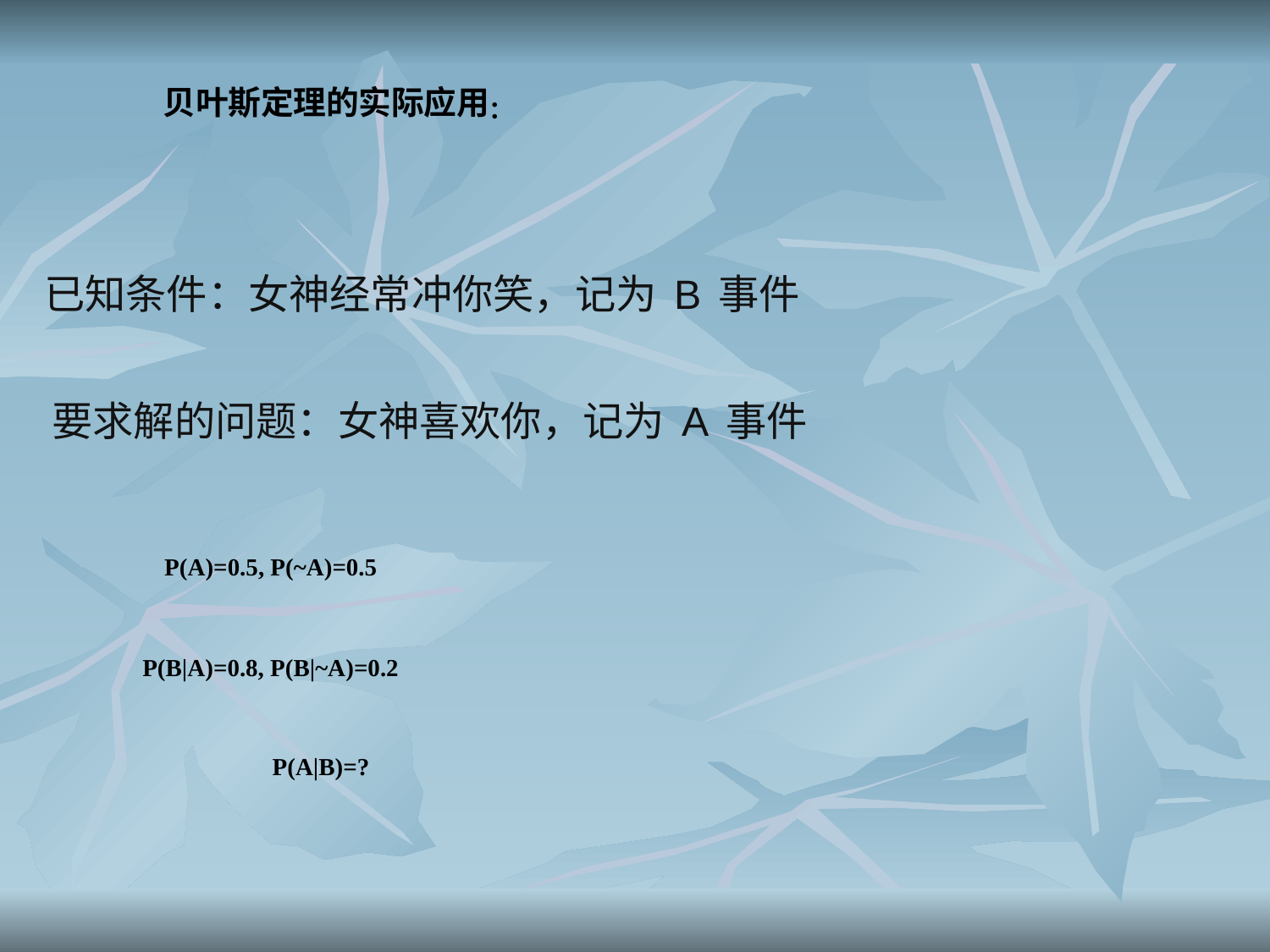

贝叶斯定理的实际应用：
已知条件：女神经常冲你笑，记为B事件
要求解的问题：女神喜欢你，记为A事件
P(A)=0.5, P(~A)=0.5
P(B|A)=0.8, P(B|~A)=0.2
P(A|B)=?